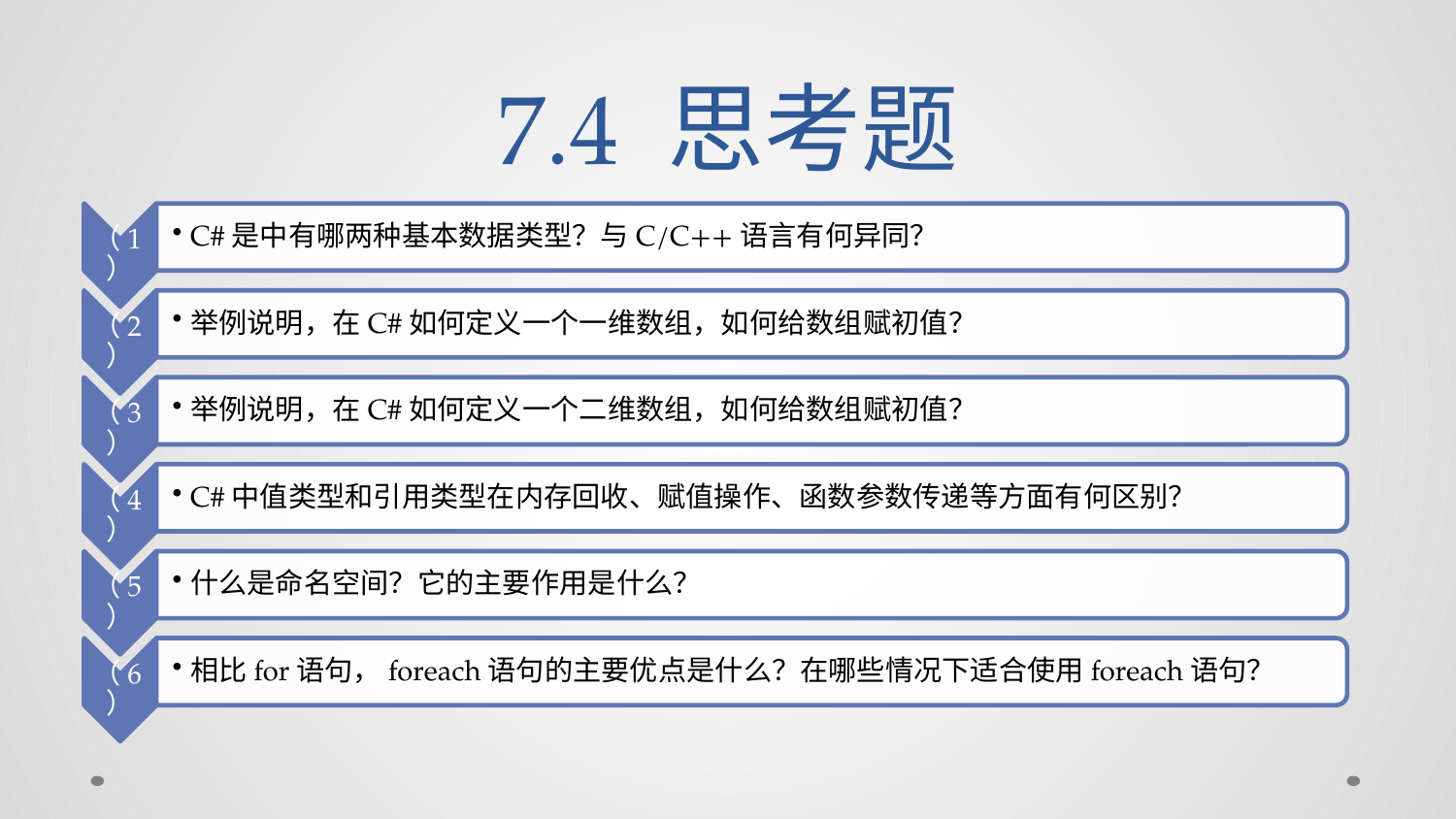

# 7.4 思考题
（1）
C#是中有哪两种基本数据类型？与C/C++语言有何异同？
（2）
举例说明，在C#如何定义一个一维数组，如何给数组赋初值？
（3）
举例说明，在C#如何定义一个二维数组，如何给数组赋初值？
（4）
C#中值类型和引用类型在内存回收、赋值操作、函数参数传递等方面有何区别？
（5）
什么是命名空间？它的主要作用是什么？
（6）
相比for语句，foreach语句的主要优点是什么？在哪些情况下适合使用foreach语句？